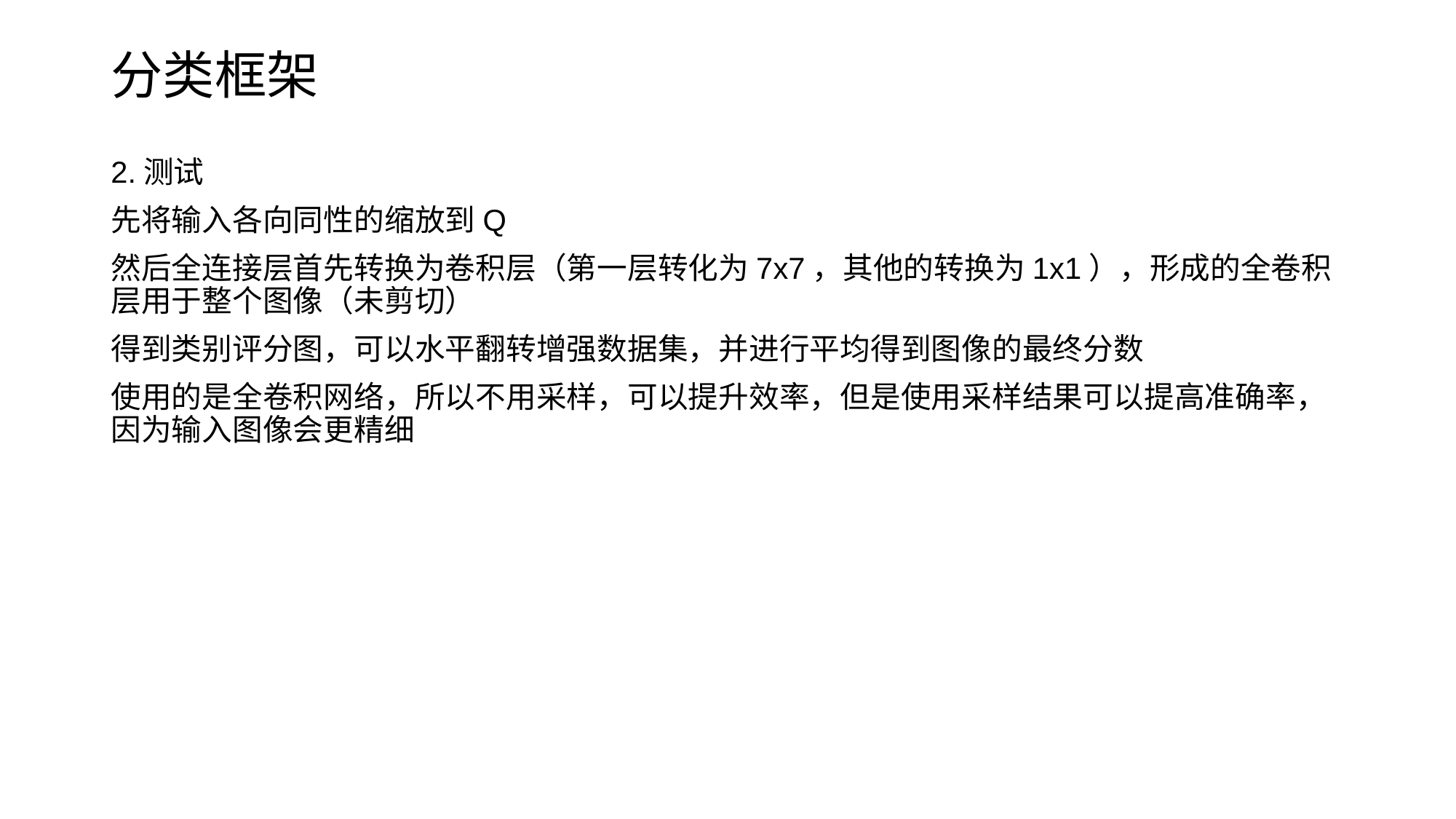

# 分类框架
2.测试
先将输入各向同性的缩放到Q
然后全连接层首先转换为卷积层（第一层转化为7x7，其他的转换为1x1），形成的全卷积层用于整个图像（未剪切）
得到类别评分图，可以水平翻转增强数据集，并进行平均得到图像的最终分数
使用的是全卷积网络，所以不用采样，可以提升效率，但是使用采样结果可以提高准确率，因为输入图像会更精细